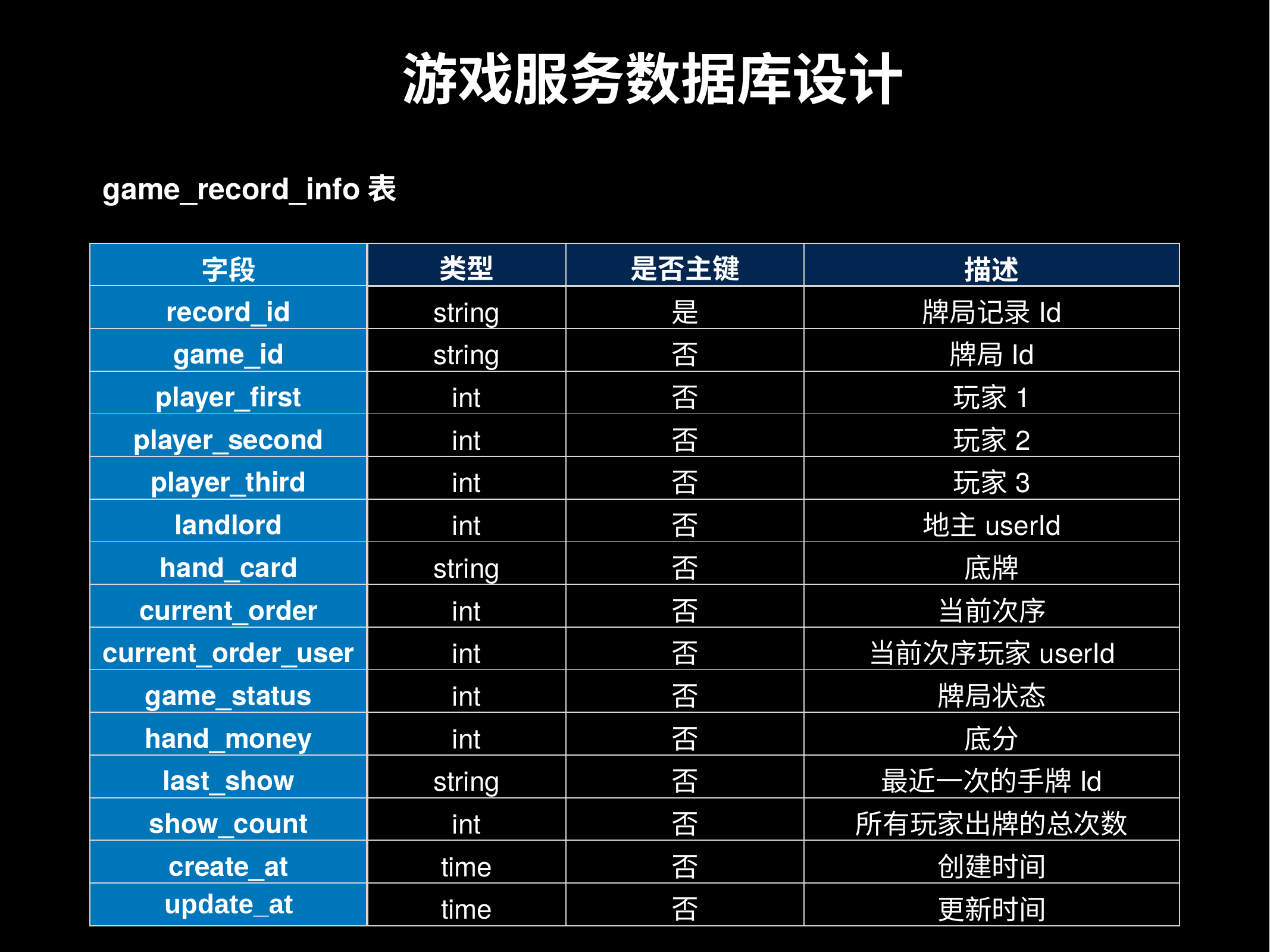

游戏服务数据库设计
game_record_info表
| 字段 | 类型 | 是否主键 | 描述 |
| --- | --- | --- | --- |
| record\_id | string | 是 | 牌局记录Id |
| game\_id | string | 否 | 牌局Id |
| player\_first | int | 否 | 玩家1 |
| player\_second | int | 否 | 玩家2 |
| player\_third | int | 否 | 玩家3 |
| landlord | int | 否 | 地主userId |
| hand\_card | string | 否 | 底牌 |
| current\_order | int | 否 | 当前次序 |
| current\_order\_user | int | 否 | 当前次序玩家userId |
| game\_status | int | 否 | 牌局状态 |
| hand\_money | int | 否 | 底分 |
| last\_show | string | 否 | 最近一次的手牌Id |
| show\_count | int | 否 | 所有玩家出牌的总次数 |
| create\_at | time | 否 | 创建时间 |
| update\_at | time | 否 | 更新时间 |